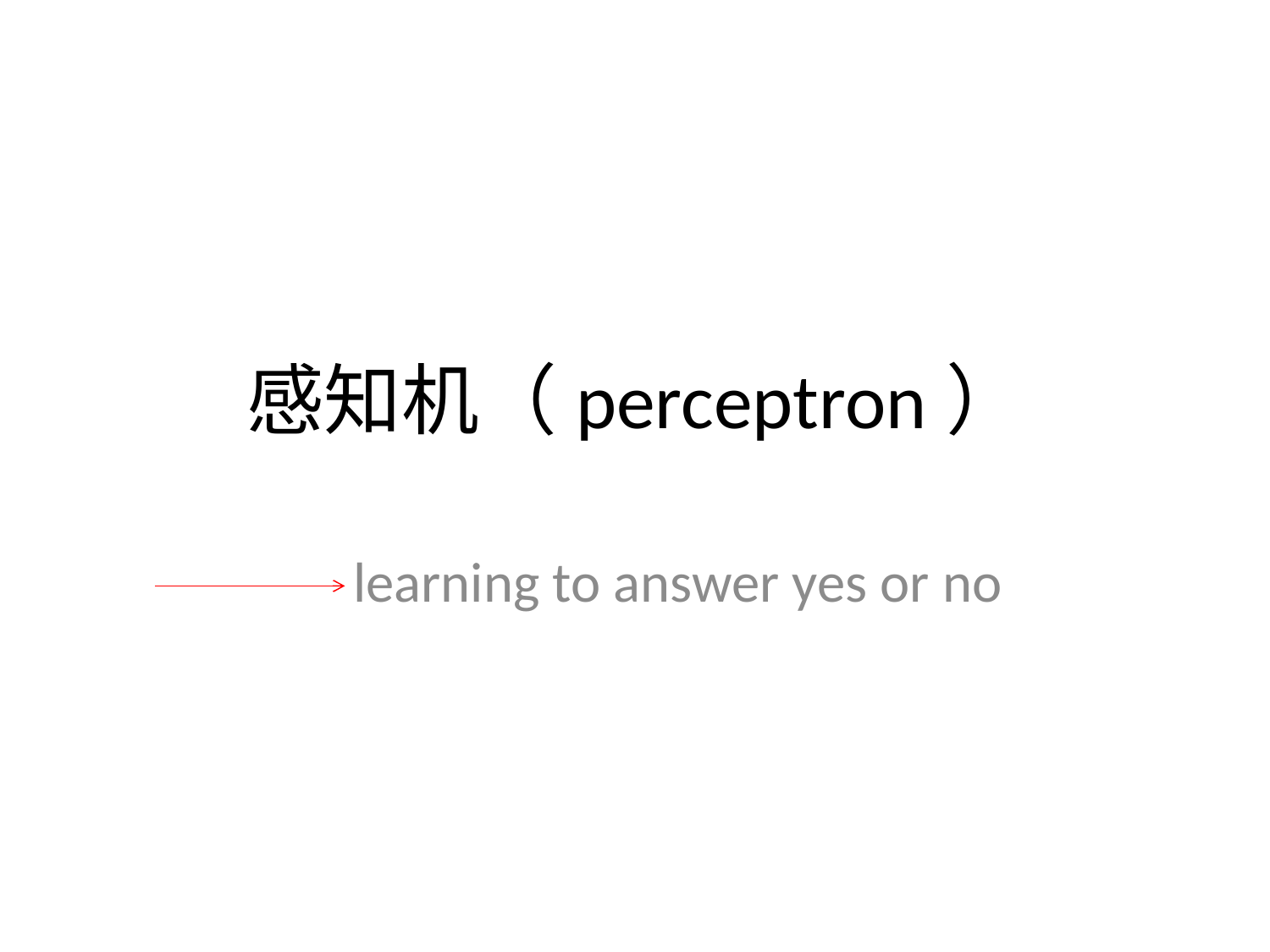

# 感知机（perceptron）
learning to answer yes or no